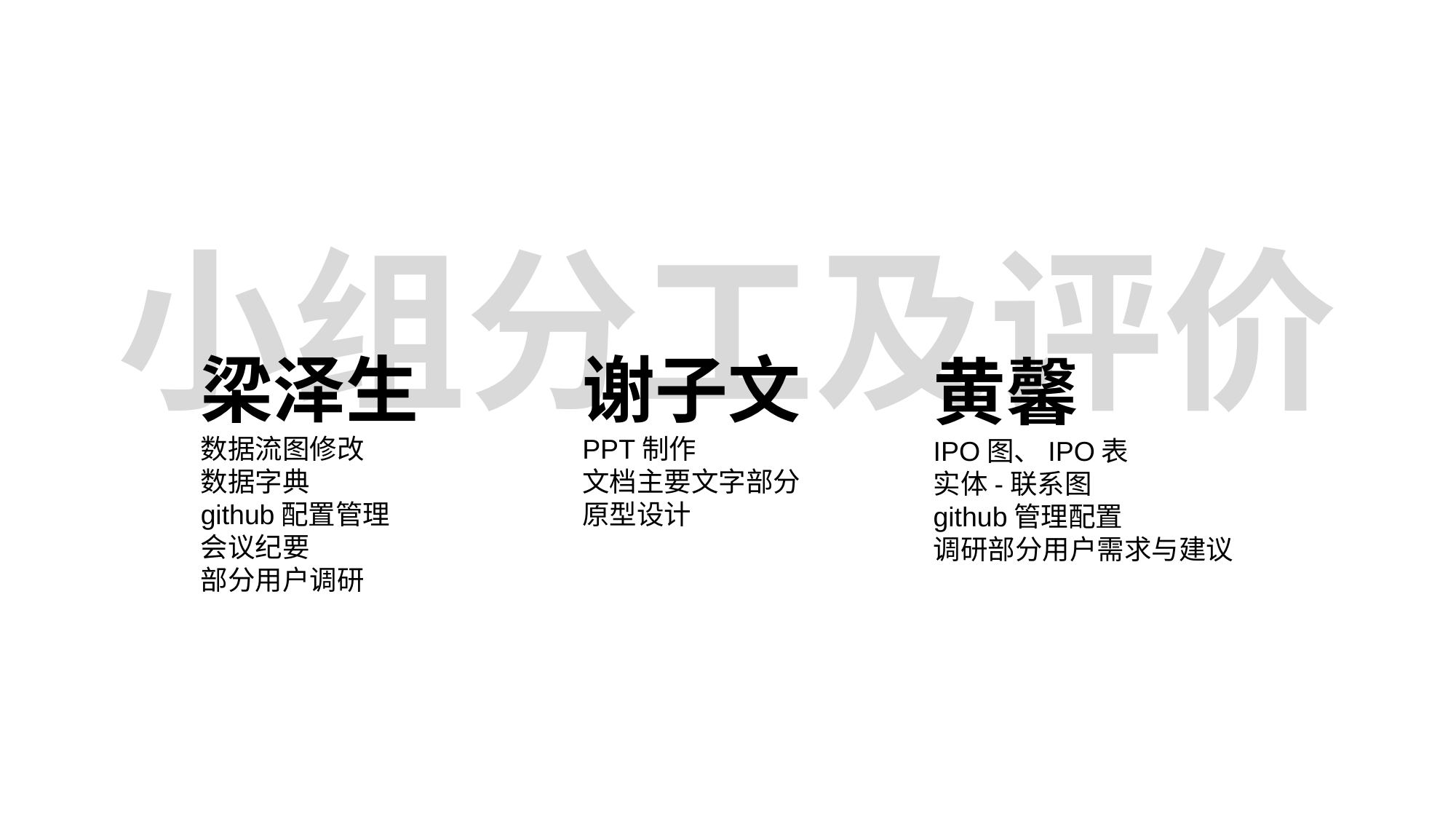

小组分工及评价
梁泽生
数据流图修改
数据字典
github配置管理
会议纪要
部分用户调研
谢子文
PPT制作
文档主要文字部分
原型设计
黄馨
IPO图、IPO表
实体-联系图
github管理配置
调研部分用户需求与建议